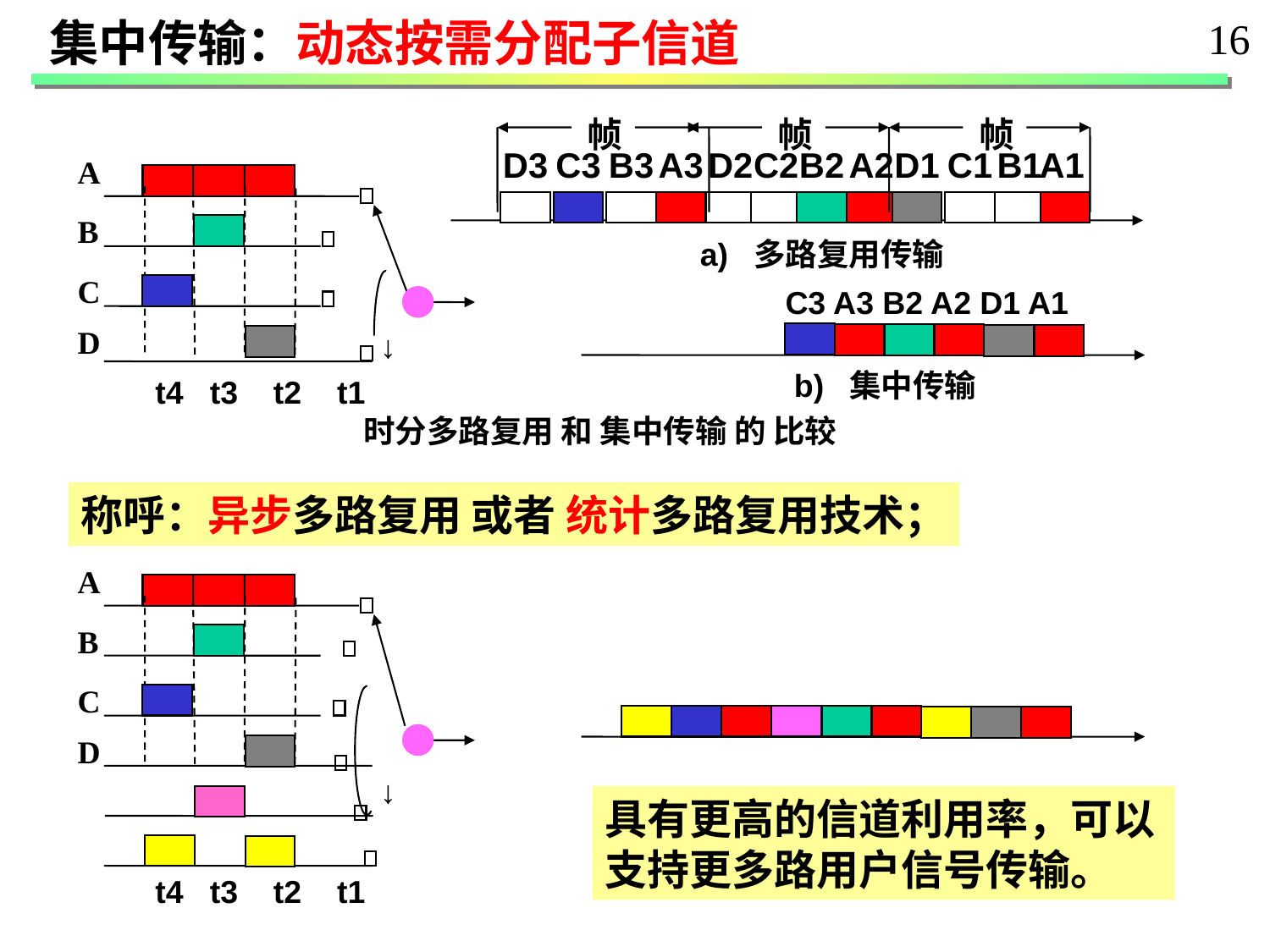

集中传输：动态按需分配子信道
16

帧
帧
帧

A
D3
C3
B3
A3
D2
C2
B2
A2
D1
C1
B1
A1

B

a)  多路复用传输

C

 C3 A3 B2 A2 D1 A1

D
 ↓

b)  集中传输

t4   t3    t2    t1
时分多路复用 和 集中传输 的 比较
称呼：异步多路复用 或者 统计多路复用技术；
A

B

C

D

 ↓

具有更高的信道利用率，可以支持更多路用户信号传输。

t4   t3    t2    t1